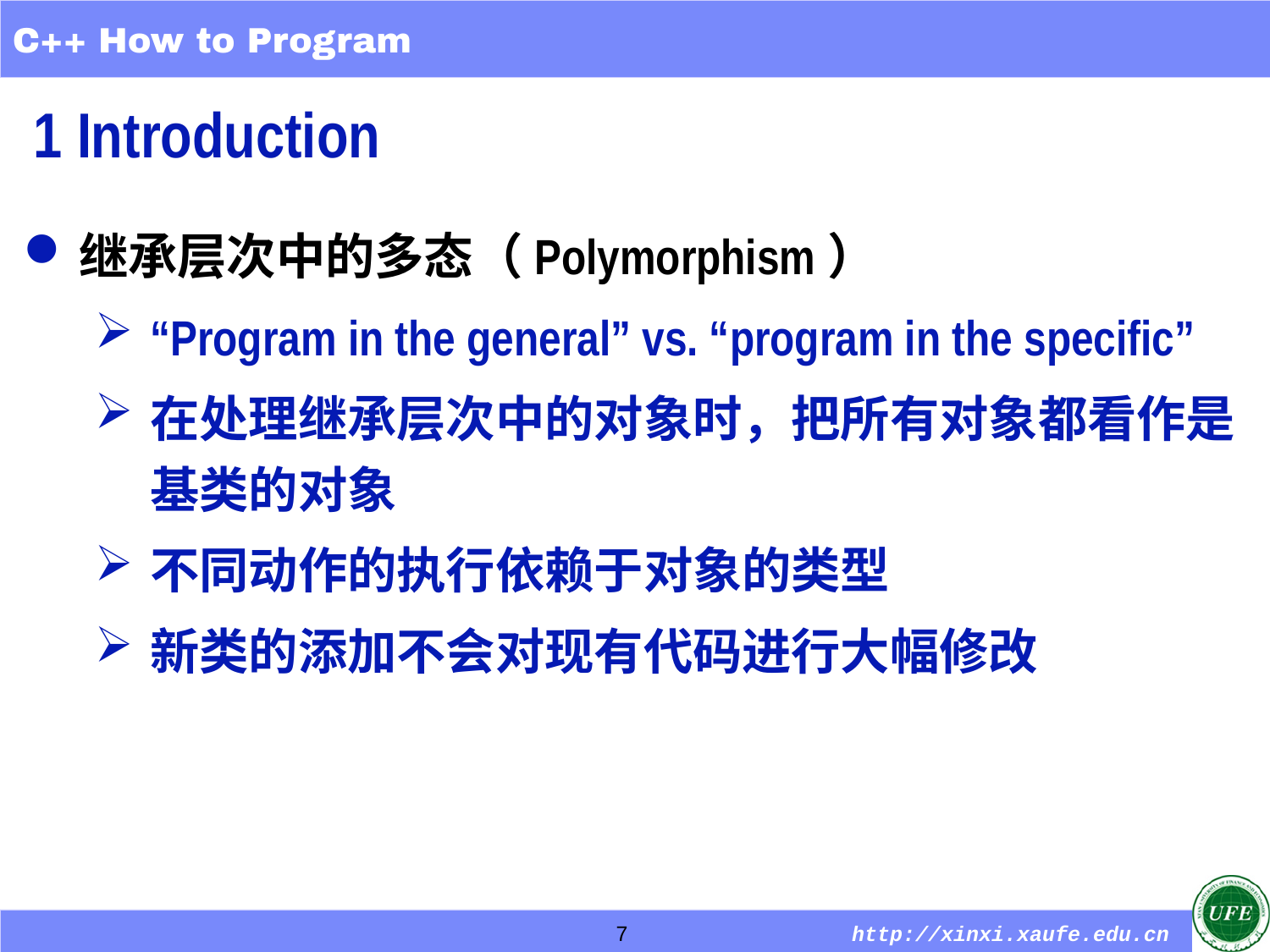

1 Introduction
继承层次中的多态（Polymorphism）
“Program in the general” vs. “program in the specific”
在处理继承层次中的对象时，把所有对象都看作是基类的对象
不同动作的执行依赖于对象的类型
新类的添加不会对现有代码进行大幅修改
7